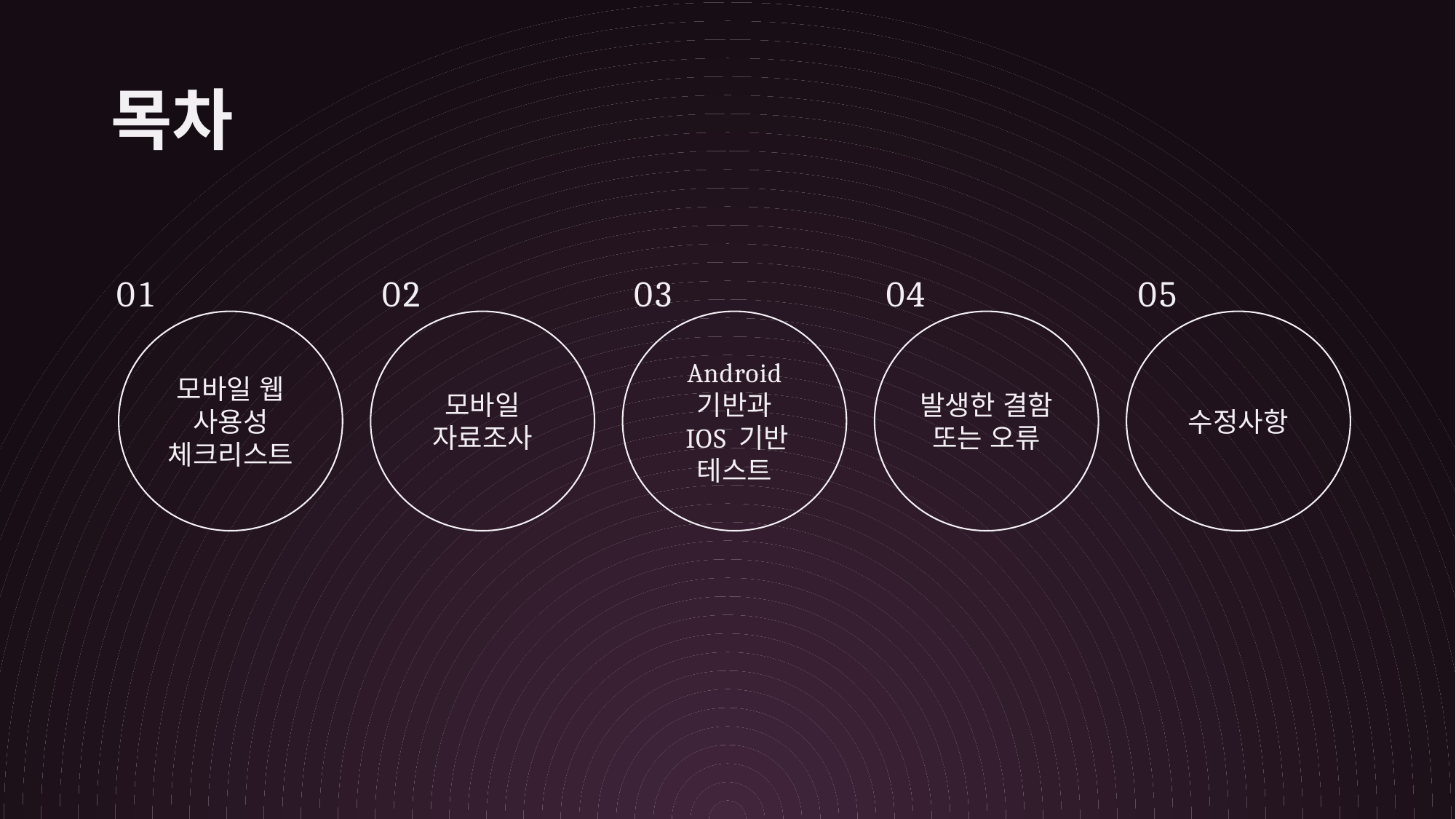

# 목차
01
02
03
04
05
모바일 웹 사용성 체크리스트
모바일 자료조사
Android
기반과
 IOS 기반 테스트
발생한 결함 또는 오류
수정사항